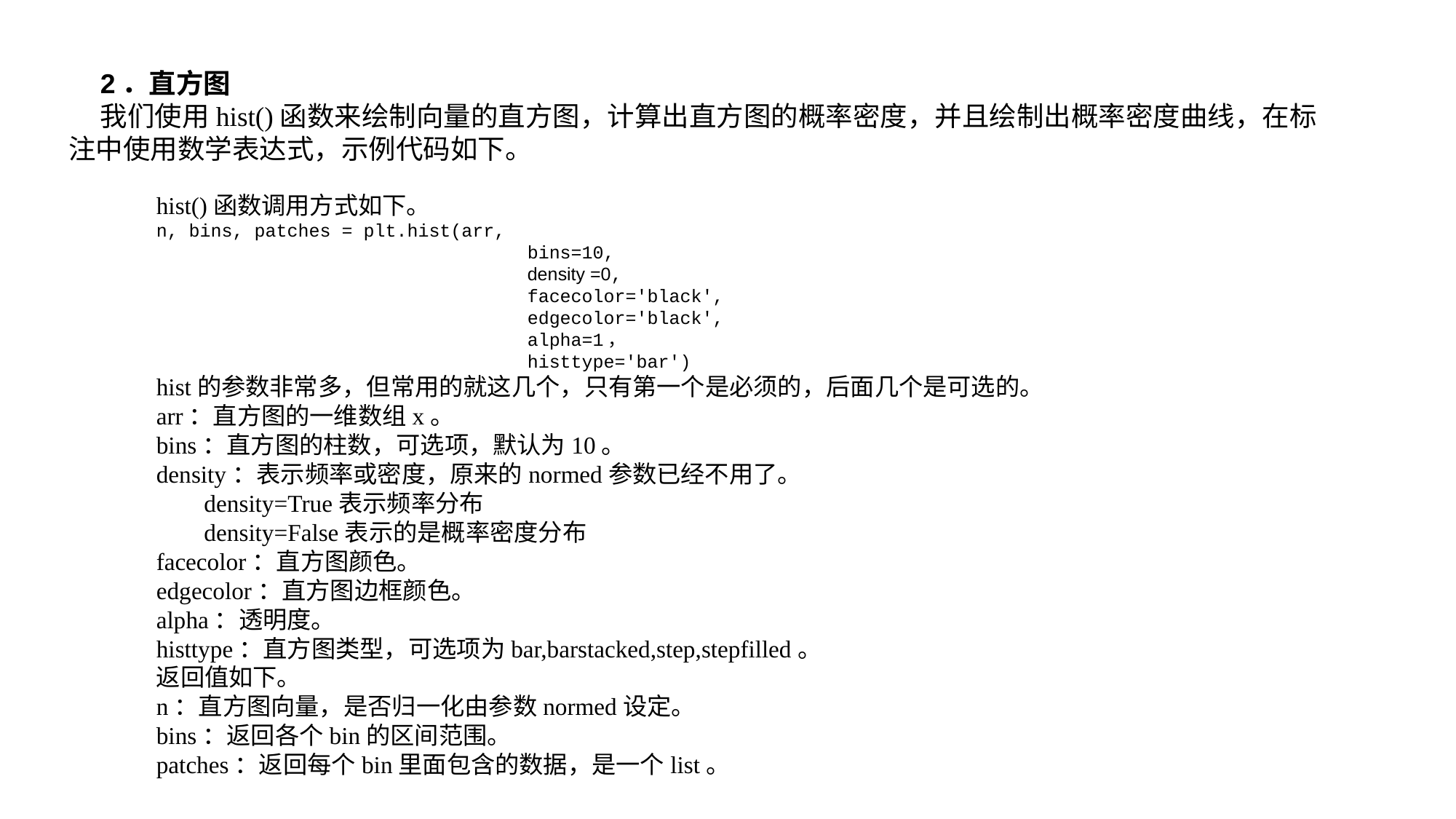

2．直方图
我们使用hist()函数来绘制向量的直方图，计算出直方图的概率密度，并且绘制出概率密度曲线，在标注中使用数学表达式，示例代码如下。

hist()函数调用方式如下。
n, bins, patches = plt.hist(arr,
                                  bins=10,
                                  density =0,
                                  facecolor='black',
                                  edgecolor='black',
                                  alpha=1，
                                  histtype='bar')
hist的参数非常多，但常用的就这几个，只有第一个是必须的，后面几个是可选的。
arr：直方图的一维数组x。
bins：直方图的柱数，可选项，默认为10。
density：表示频率或密度，原来的normed参数已经不用了。
density=True表示频率分布
density=False表示的是概率密度分布
facecolor：直方图颜色。
edgecolor：直方图边框颜色。
alpha：透明度。
histtype：直方图类型，可选项为bar,barstacked,step,stepfilled。
返回值如下。
n：直方图向量，是否归一化由参数normed设定。
bins：返回各个bin的区间范围。
patches：返回每个bin里面包含的数据，是一个list。